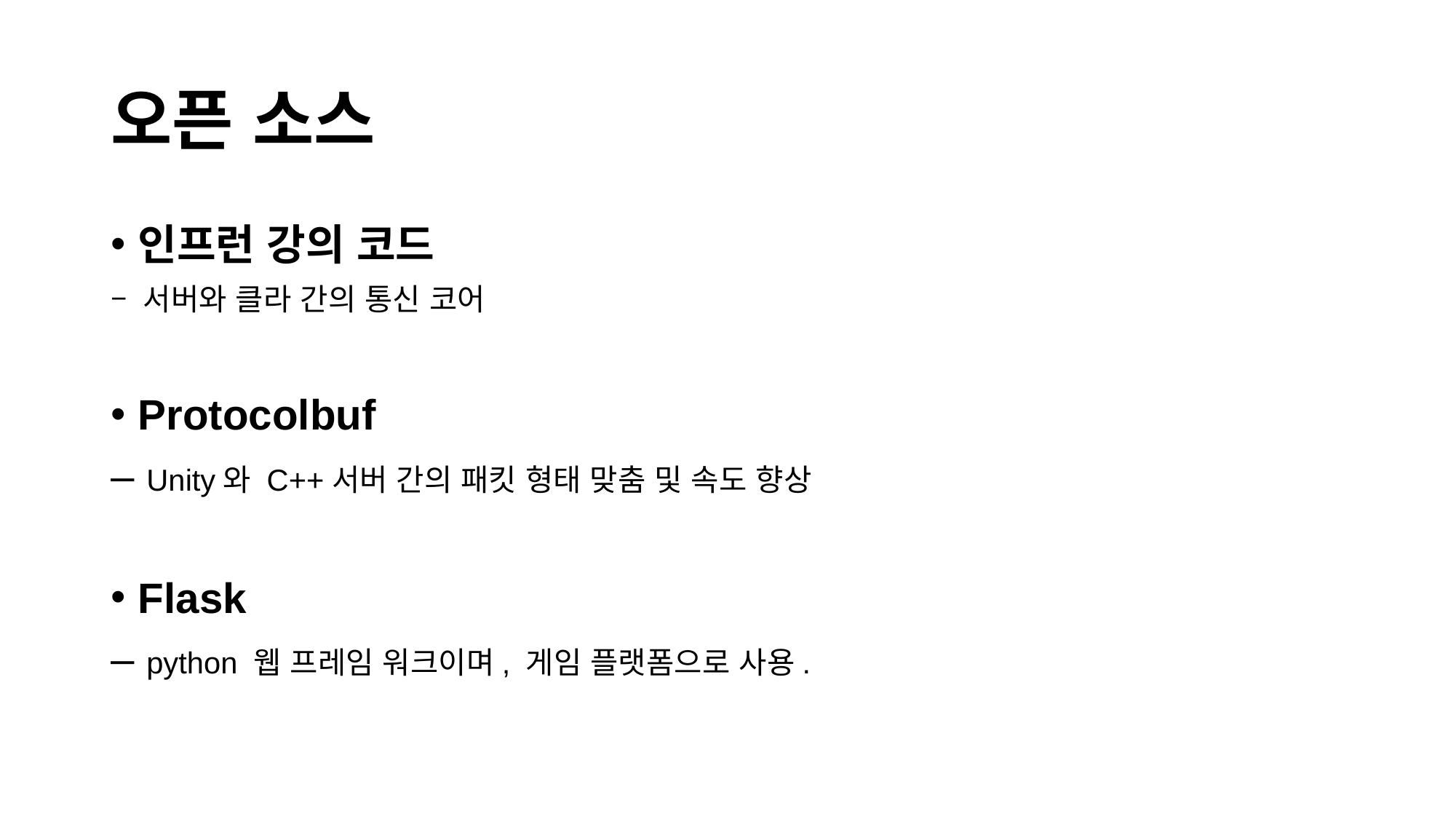

# 오픈 소스
인프런 강의 코드
– 서버와 클라 간의 통신 코어

Protocolbuf
– Unity와 C++서버 간의 패킷 형태 맞춤 및 속도 향상

Flask
– python 웹 프레임 워크이며, 게임 플랫폼으로 사용.